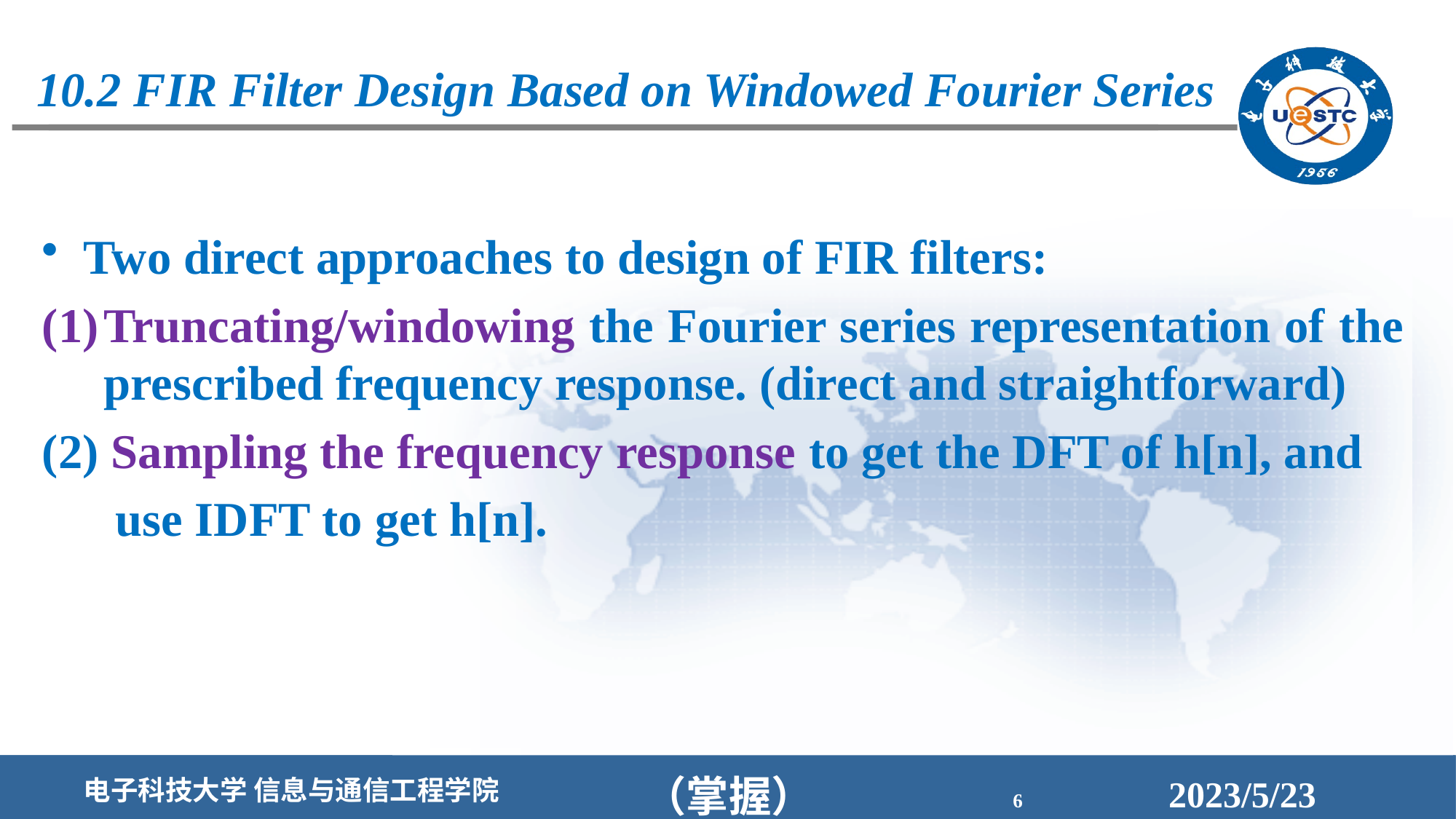

10.2 FIR Filter Design Based on Windowed Fourier Series
Two direct approaches to design of FIR filters:
Truncating/windowing the Fourier series representation of the prescribed frequency response. (direct and straightforward)
(2) Sampling the frequency response to get the DFT of h[n], and
      use IDFT to get h[n].
（掌握）